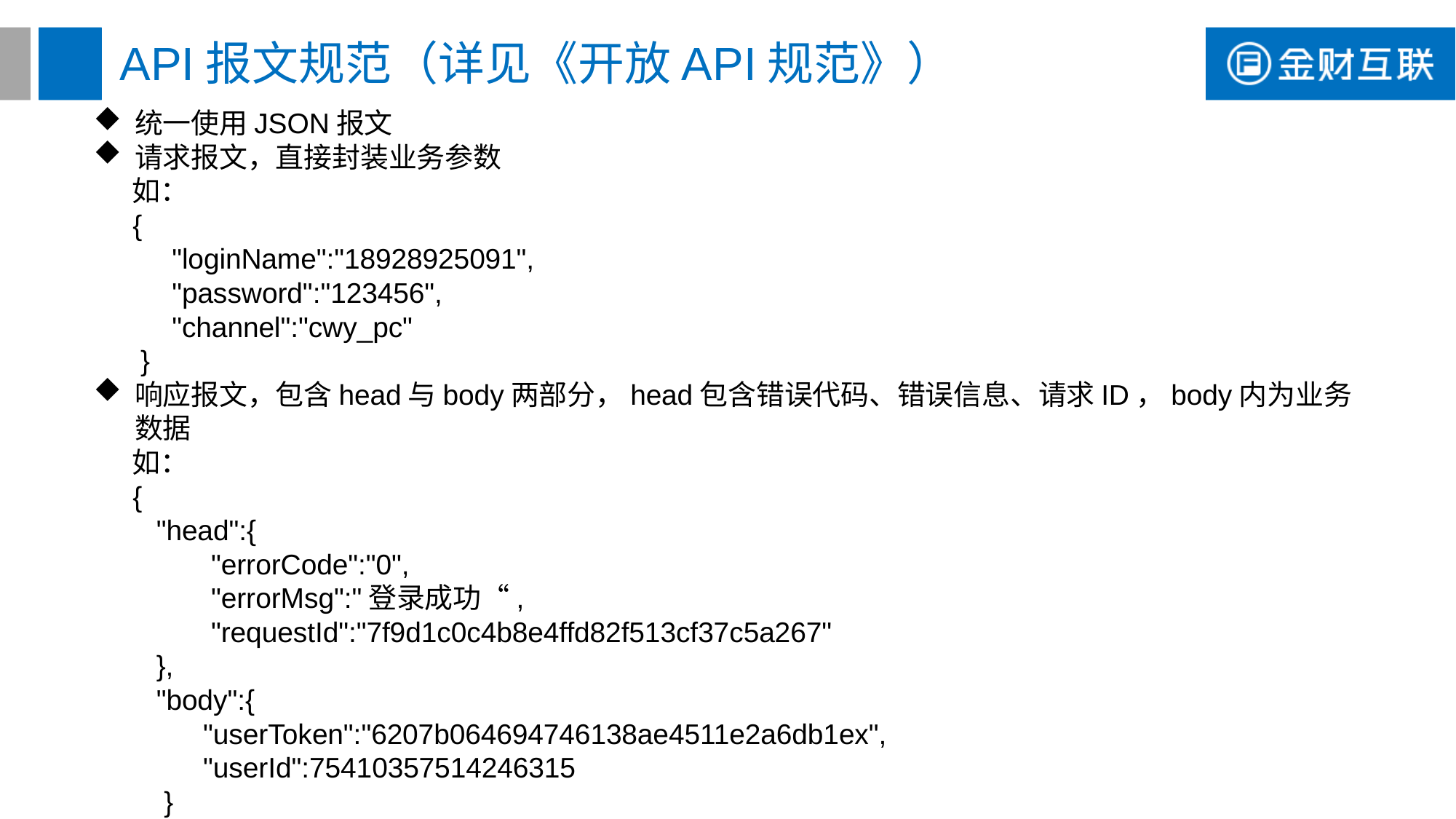

# API报文规范（详见《开放API规范》）
统一使用JSON报文
请求报文，直接封装业务参数
     如：
     {
          "loginName":"18928925091",
          "password":"123456",
          "channel":"cwy_pc"
      }
响应报文，包含head与body两部分，head包含错误代码、错误信息、请求ID，body内为业务数据
     如：
     {
        "head":{
               "errorCode":"0",
               "errorMsg":"登录成功“,
               "requestId":"7f9d1c0c4b8e4ffd82f513cf37c5a267"
        },
        "body":{
              "userToken":"6207b064694746138ae4511e2a6db1ex",
              "userId":75410357514246315
         }
    }